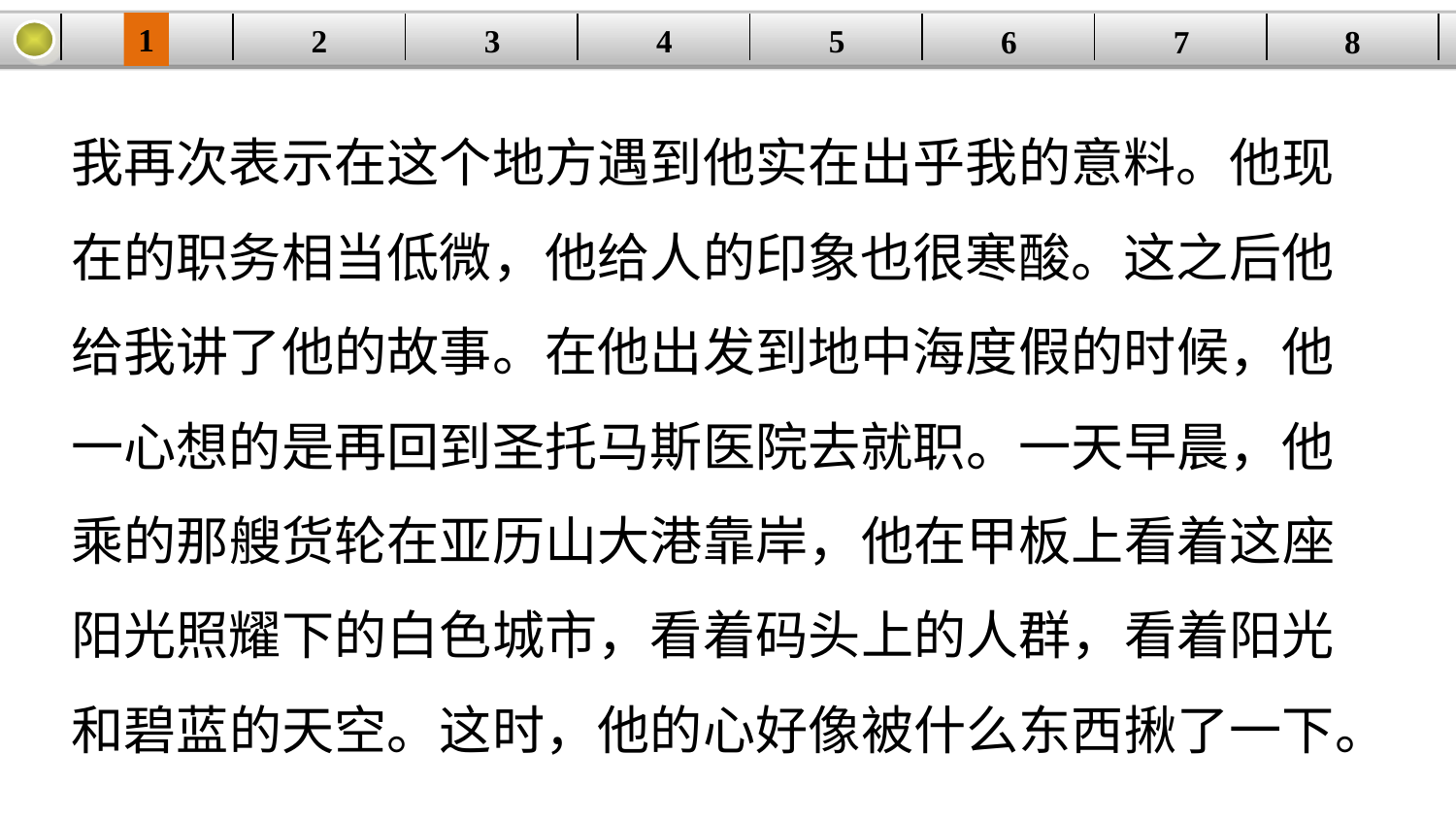

1
2
3
4
|  |  |  |  |  |  |  |  |
| --- | --- | --- | --- | --- | --- | --- | --- |
5
6
7
8

我再次表示在这个地方遇到他实在出乎我的意料。他现在的职务相当低微，他给人的印象也很寒酸。这之后他给我讲了他的故事。在他出发到地中海度假的时候，他一心想的是再回到圣托马斯医院去就职。一天早晨，他乘的那艘货轮在亚历山大港靠岸，他在甲板上看着这座阳光照耀下的白色城市，看着码头上的人群，看着阳光和碧蓝的天空。这时，他的心好像被什么东西揪了一下。